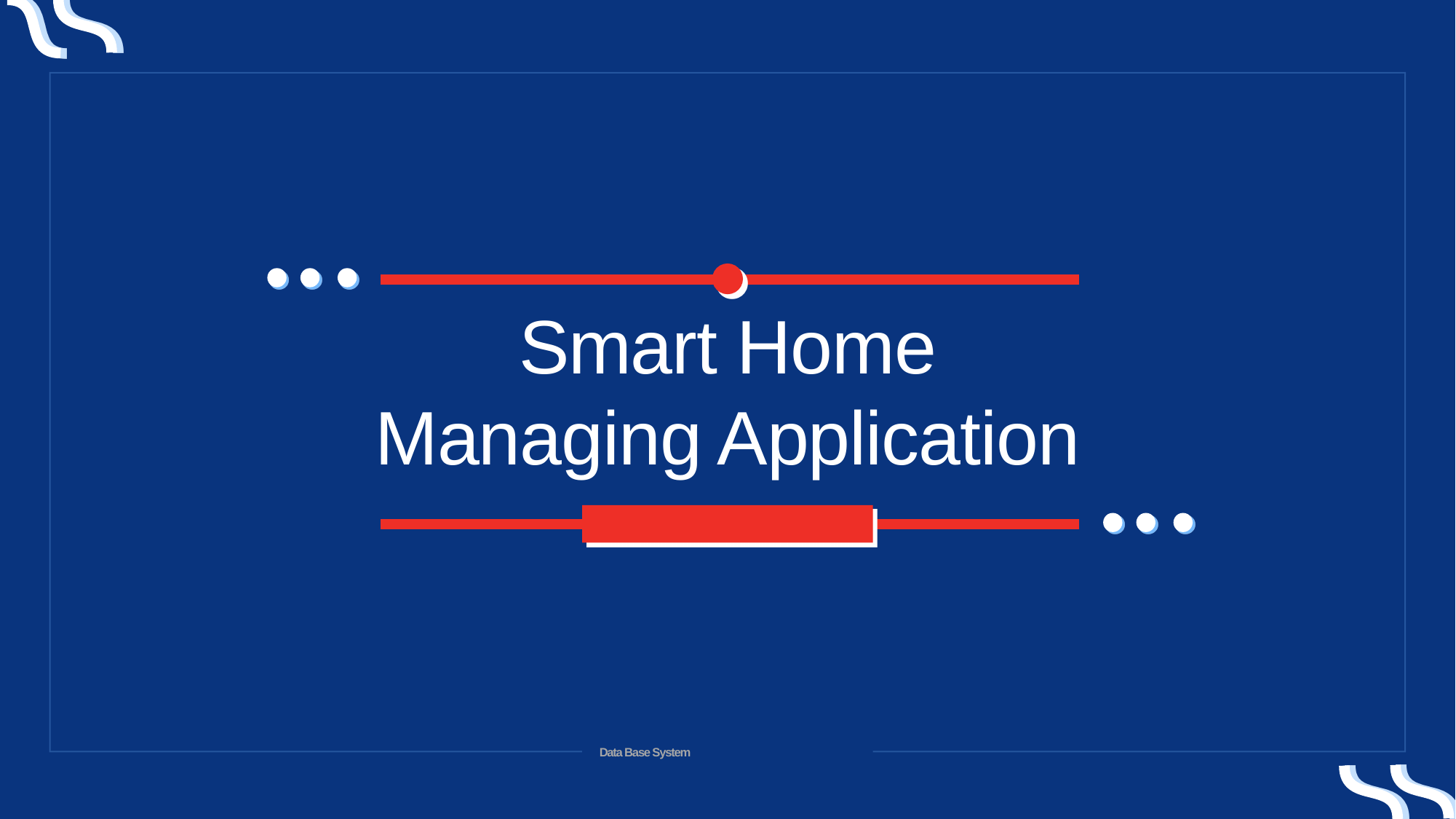

# Smart Home Managing Application
소프트웨어공학전공 최재원
Data Base System